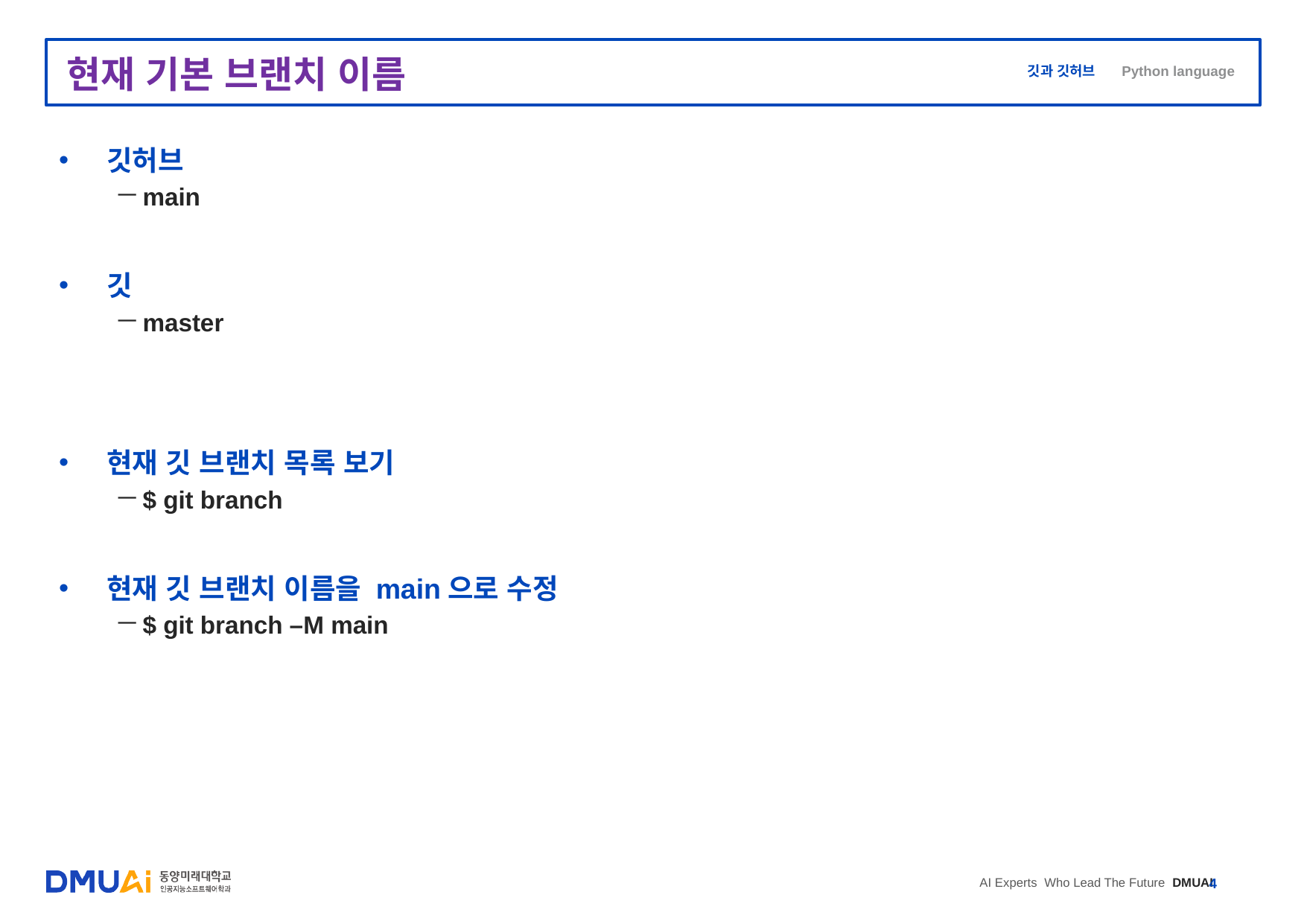

# 현재 기본 브랜치 이름
깃허브
main

깃
master

현재 깃 브랜치 목록 보기
$ git branch

현재 깃 브랜치 이름을 main으로 수정
$ git branch –M main